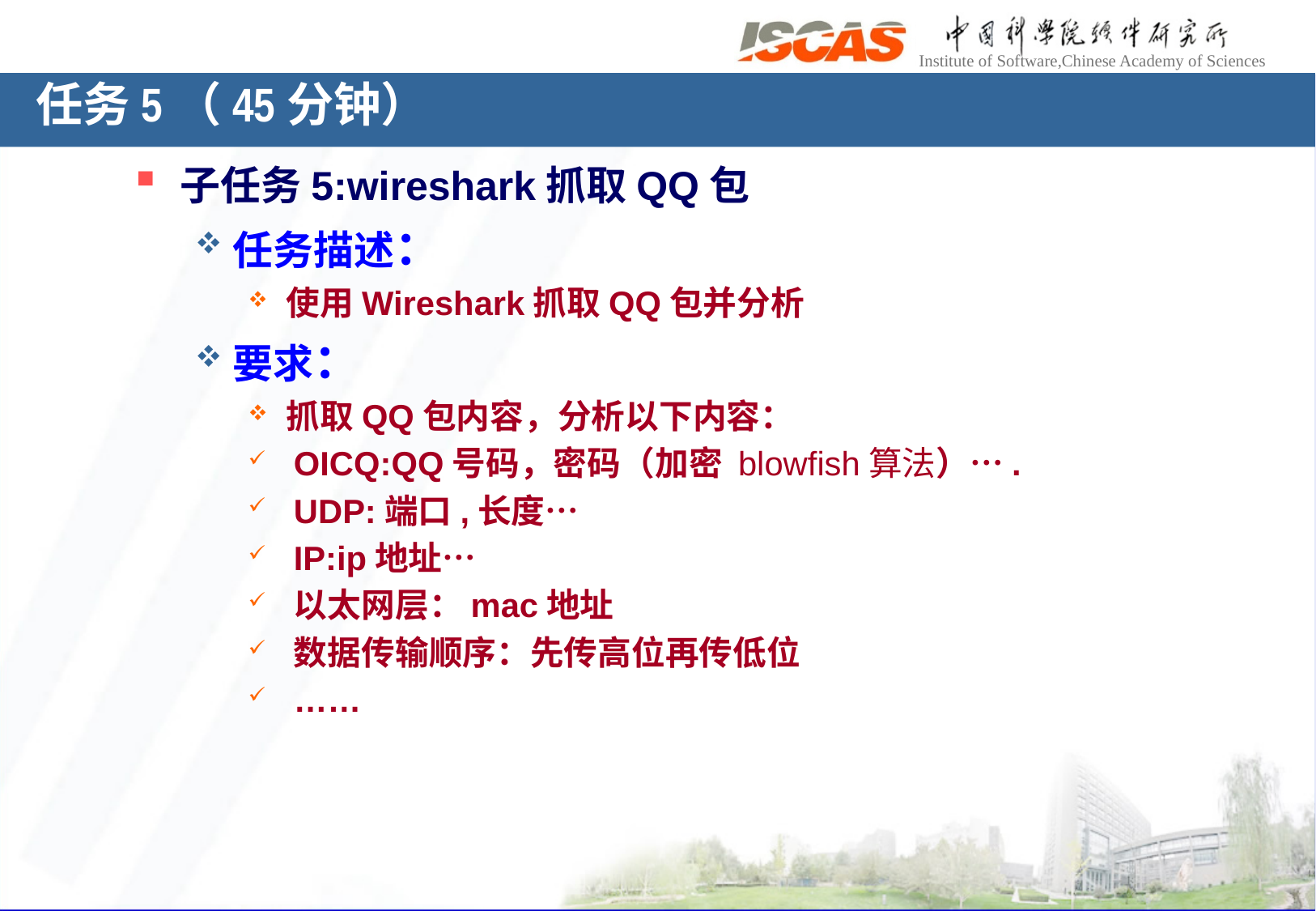

任务5（45分钟）
子任务5:wireshark抓取QQ包
任务描述：
使用Wireshark抓取QQ包并分析
要求：
抓取QQ包内容，分析以下内容：
OICQ:QQ号码，密码（加密 blowfish算法）….
UDP:端口,长度…
IP:ip地址…
以太网层：mac地址
数据传输顺序：先传高位再传低位
……